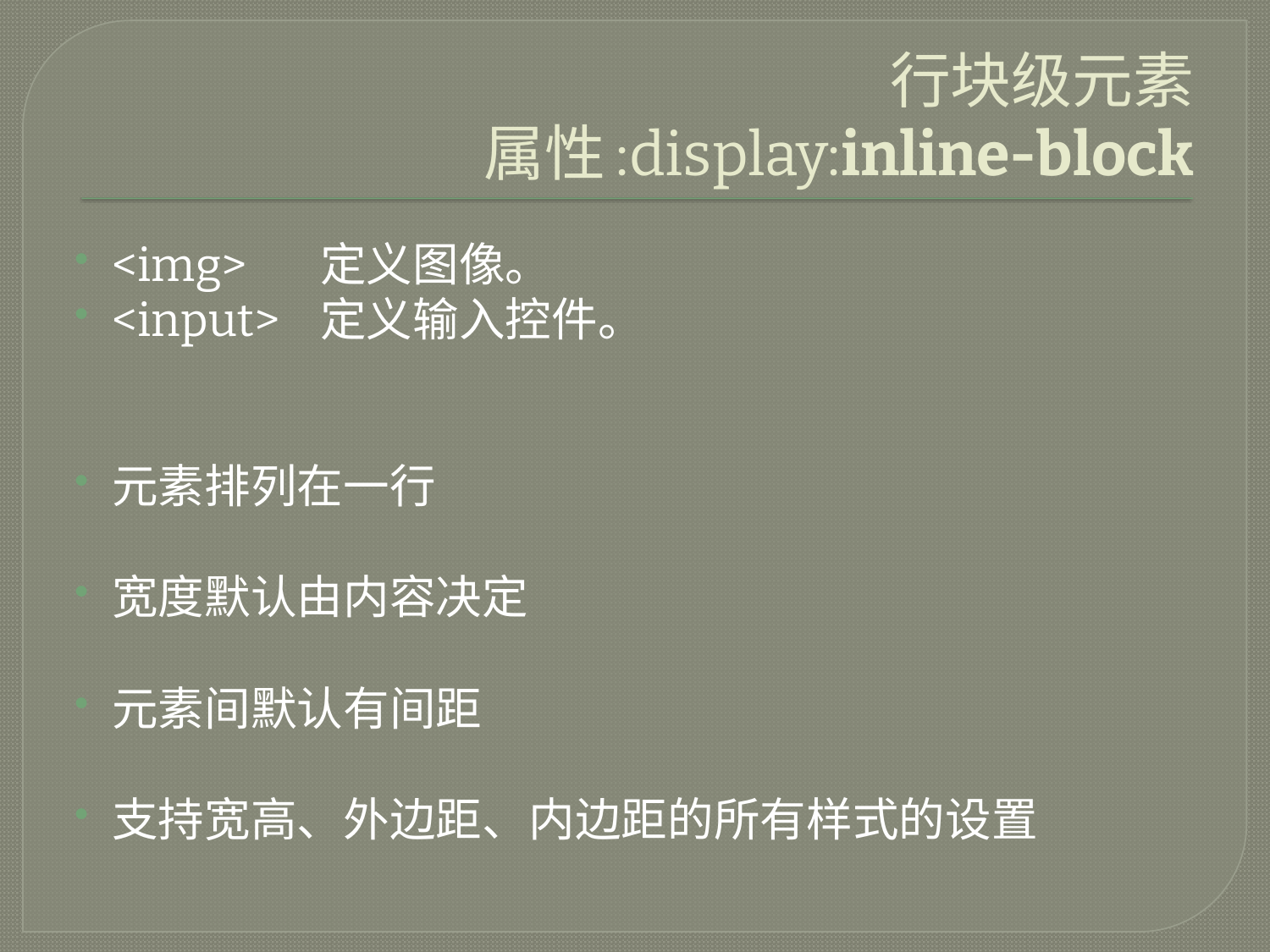

# 行块级元素 属性:display:inline-block
<img>		定义图像。
<input>		定义输入控件。

元素排列在一行

宽度默认由内容决定

元素间默认有间距

支持宽高、外边距、内边距的所有样式的设置